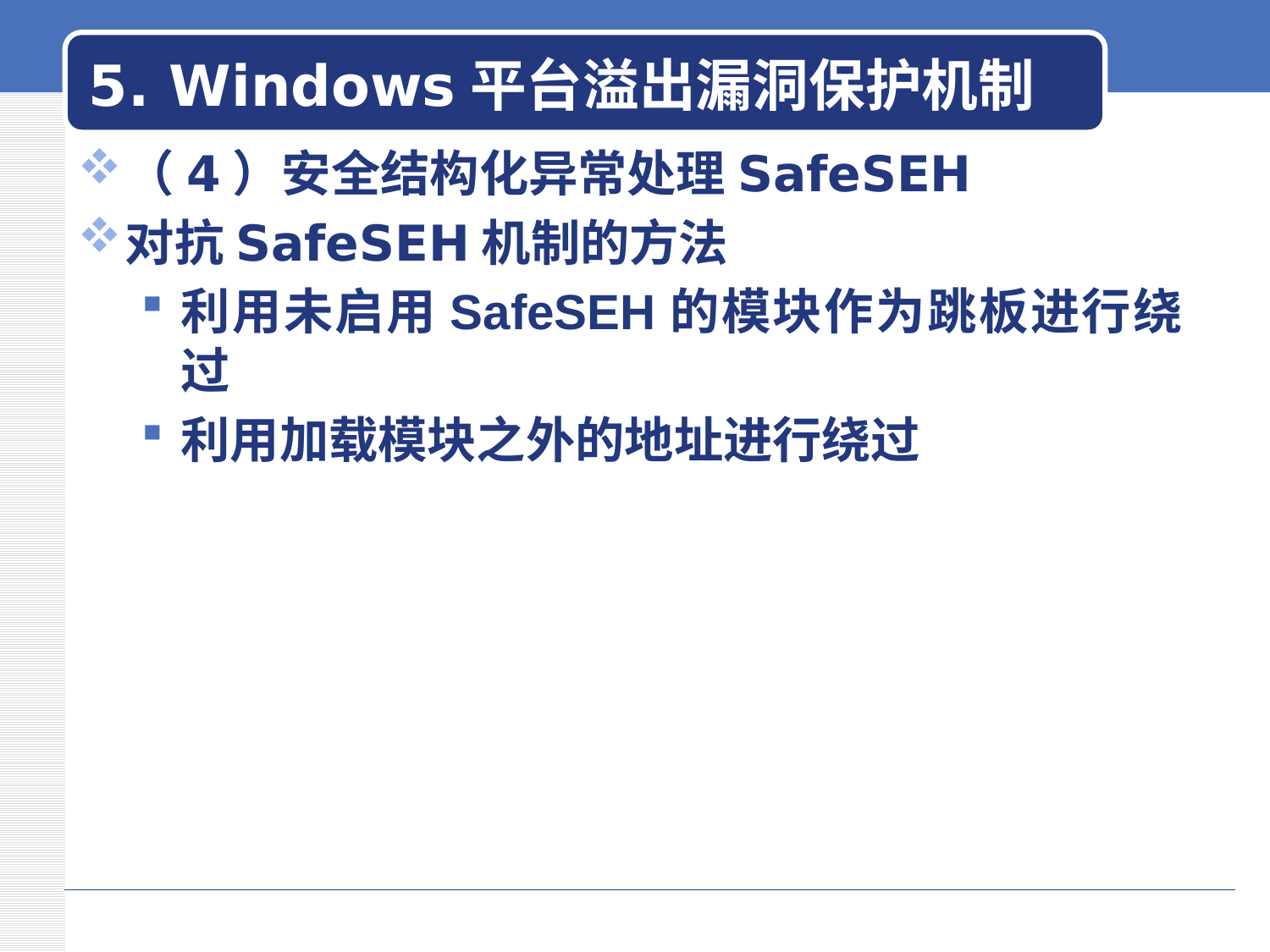

# 5. Windows平台溢出漏洞保护机制
（4）安全结构化异常处理SafeSEH
对抗SafeSEH机制的方法
利用未启用SafeSEH的模块作为跳板进行绕过
利用加载模块之外的地址进行绕过